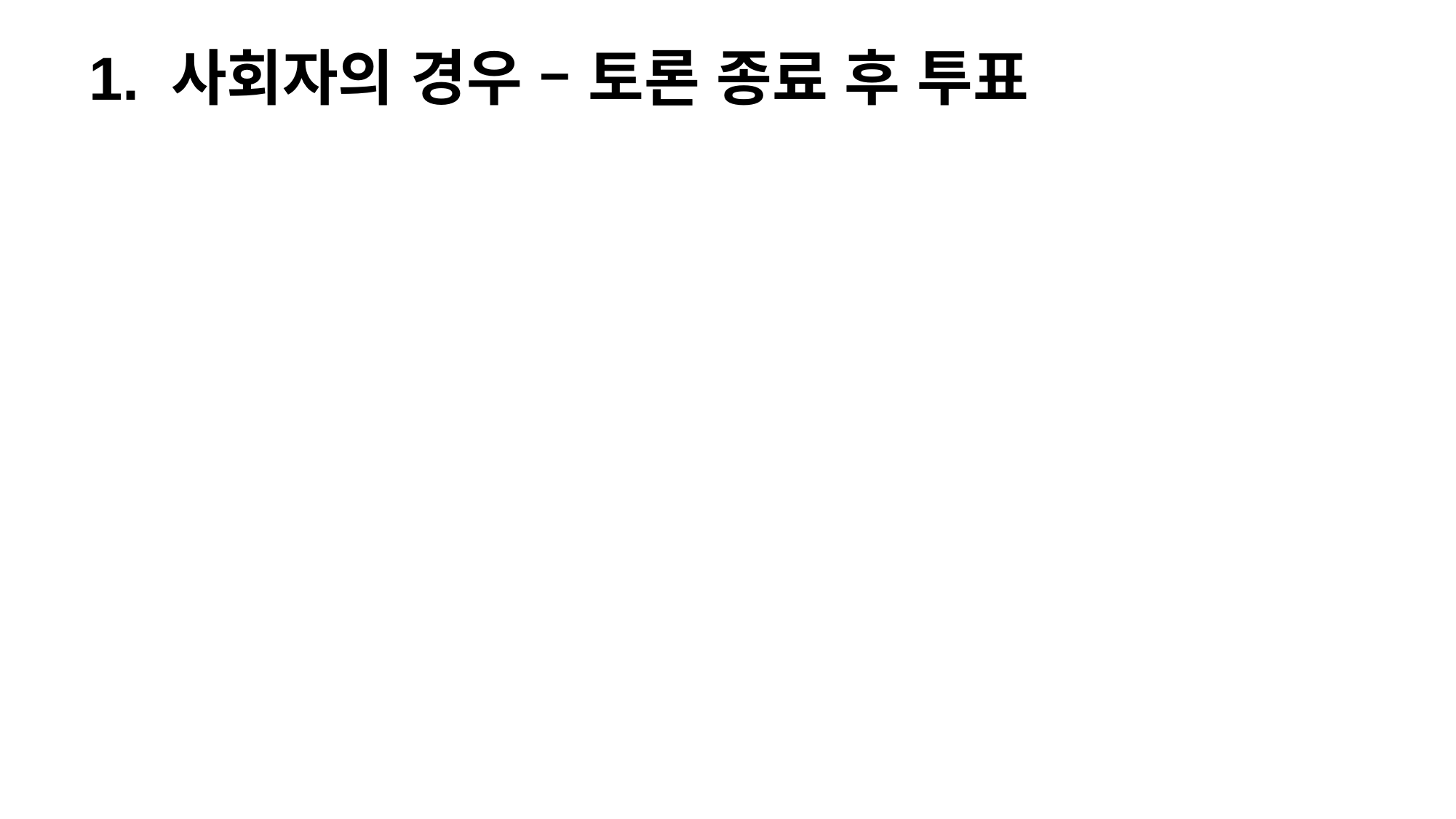

1. 사회자의 경우 – 토론 종료 후 투표